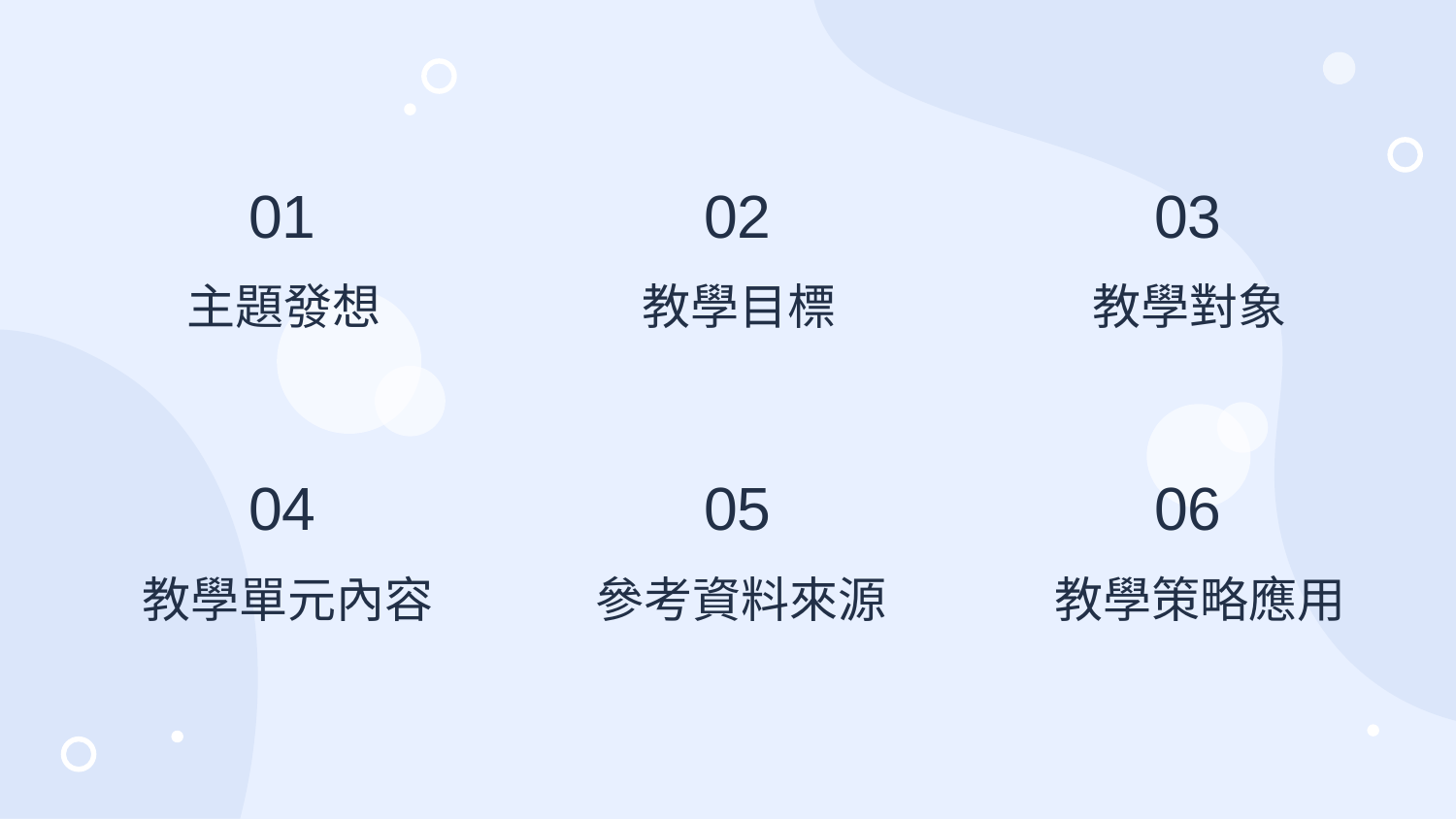

01
02
03
主題發想
教學目標
教學對象
04
05
06
教學單元內容
參考資料來源
教學策略應用